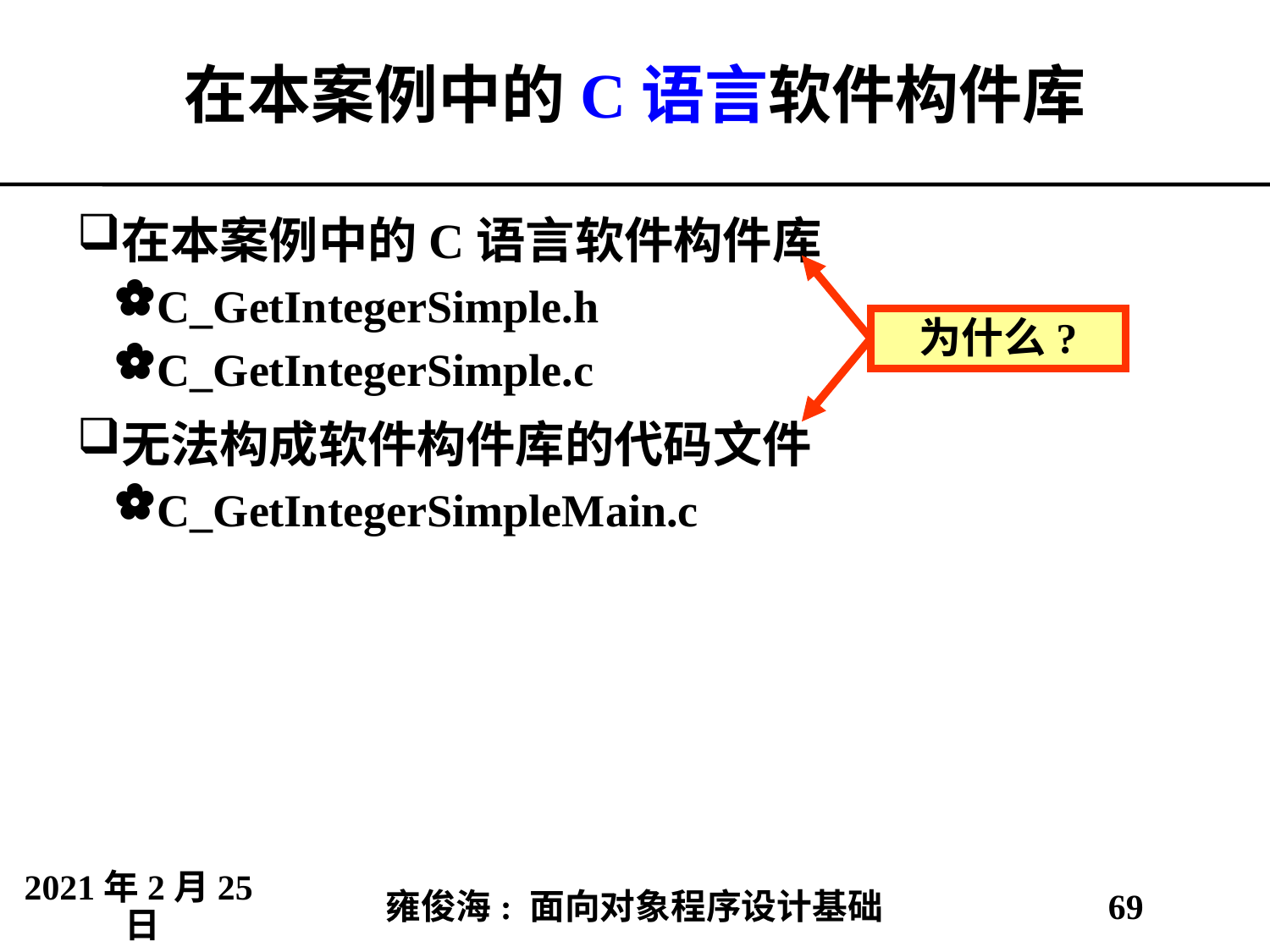

# 在本案例中的C语言软件构件库

在本案例中的C语言软件构件库
C_GetIntegerSimple.h
C_GetIntegerSimple.c
无法构成软件构件库的代码文件
C_GetIntegerSimpleMain.c
为什么?
2021年2月25日
雍俊海: 面向对象程序设计基础
69